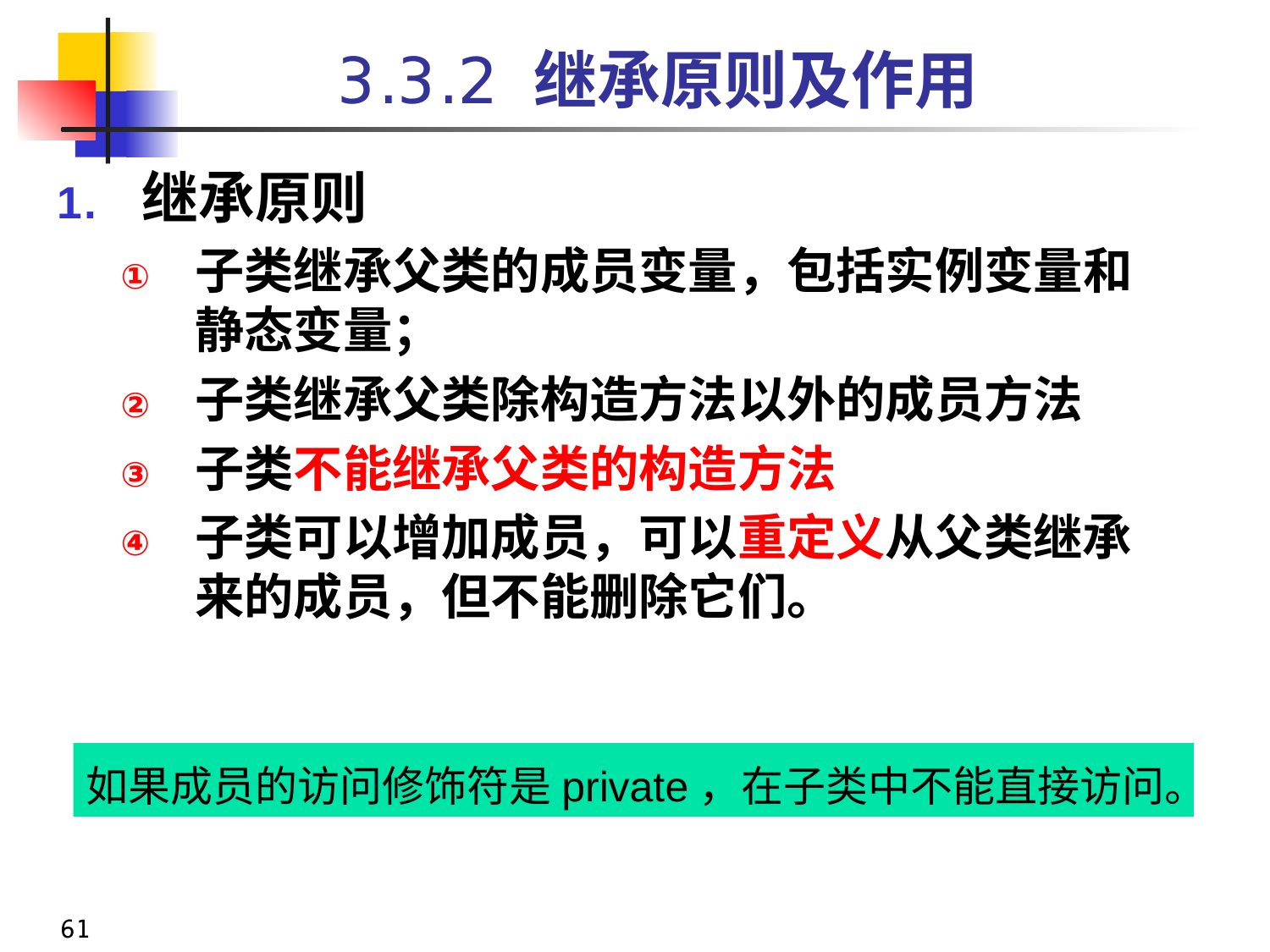

# 3.3.2 继承原则及作用
继承原则
子类继承父类的成员变量，包括实例变量和静态变量；
子类继承父类除构造方法以外的成员方法
子类不能继承父类的构造方法
子类可以增加成员，可以重定义从父类继承来的成员，但不能删除它们。
如果成员的访问修饰符是private，在子类中不能直接访问。
61